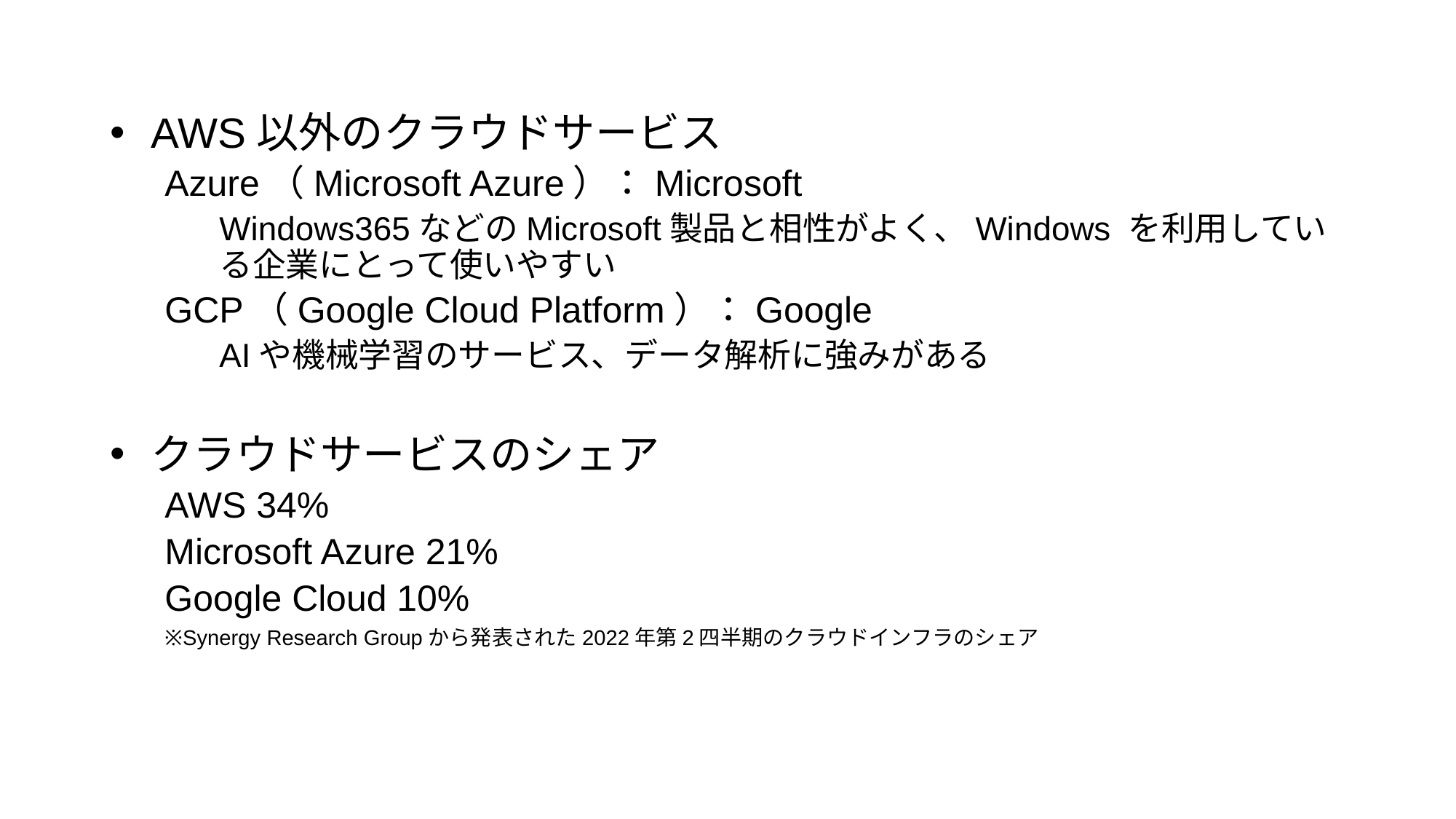

AWS以外のクラウドサービス
Azure（Microsoft Azure）：Microsoft
Windows365などのMicrosoft製品と相性がよく、Windows を利用している企業にとって使いやすい
GCP（Google Cloud Platform）：Google
AIや機械学習のサービス、データ解析に強みがある

クラウドサービスのシェア
AWS 34%
Microsoft Azure 21%
Google Cloud 10%
※Synergy Research Groupから発表された2022年第2四半期のクラウドインフラのシェア